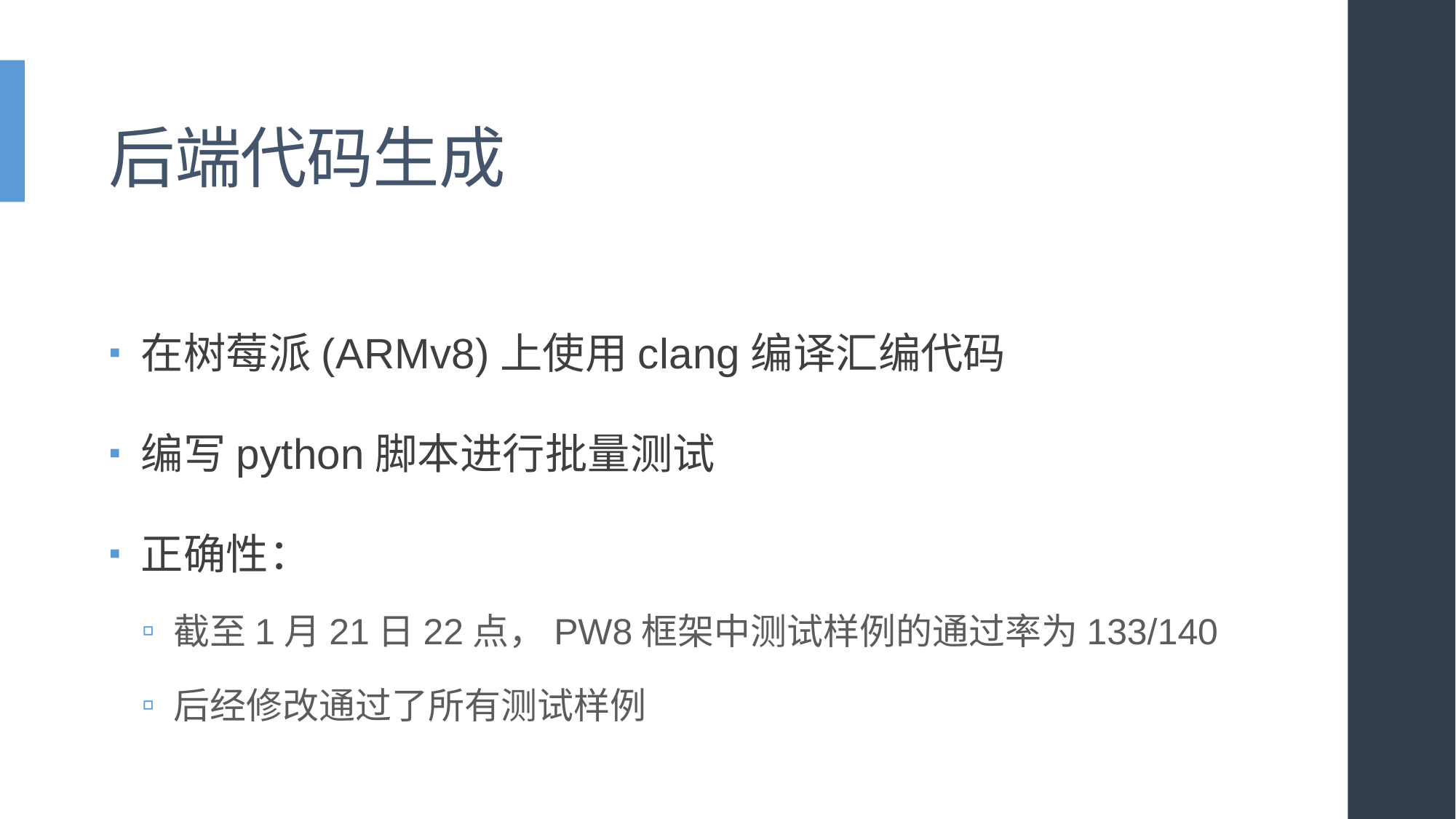

# 后端代码生成
在树莓派(ARMv8)上使用clang编译汇编代码
编写python脚本进行批量测试
正确性：
截至1月21日22点，PW8框架中测试样例的通过率为133/140
后经修改通过了所有测试样例